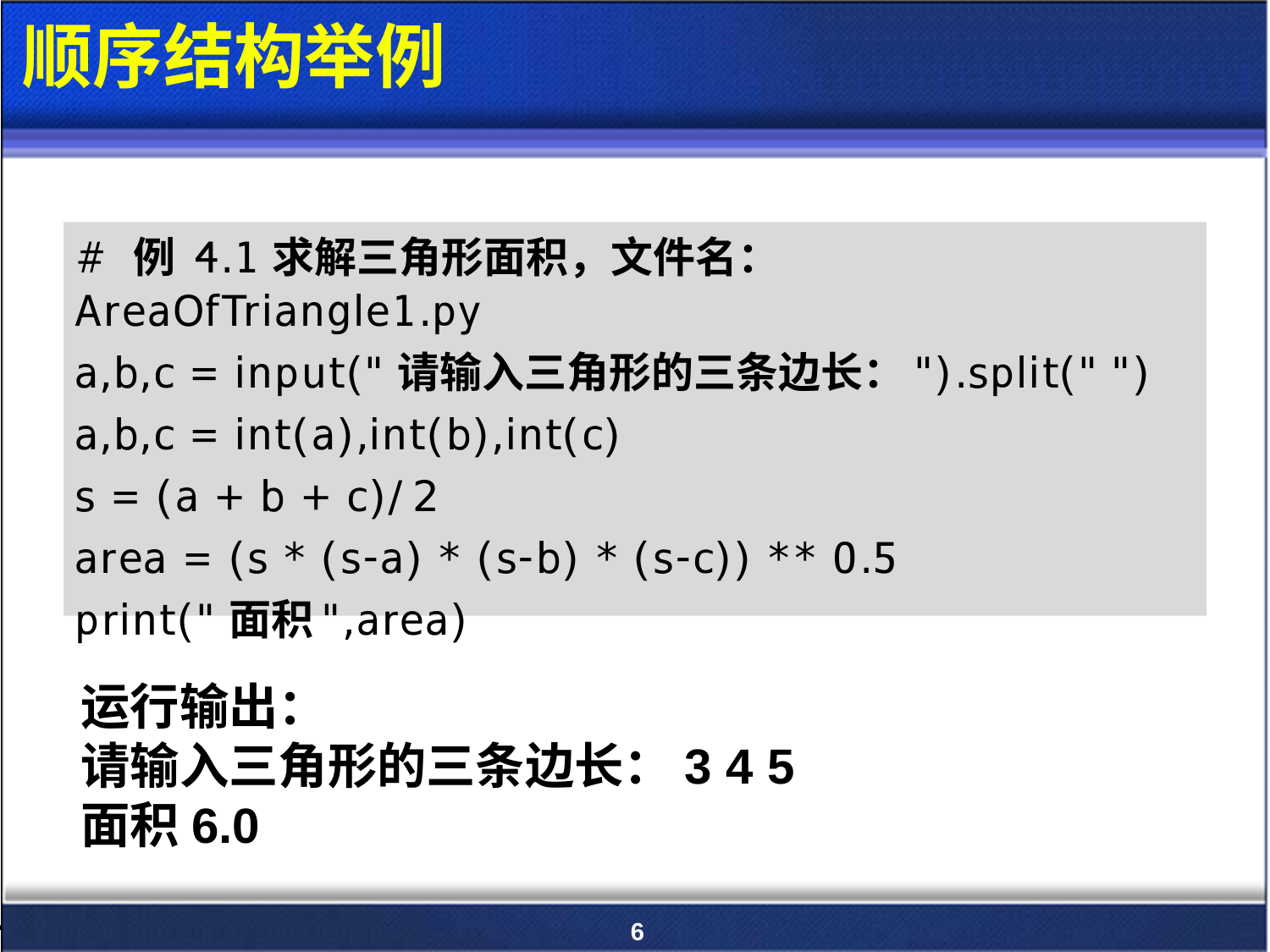

# 顺序结构举例
# 例 4.1求解三角形面积，文件名：AreaOfTriangle1.py
a,b,c = input("请输入三角形的三条边长：").split(" ")
a,b,c = int(a),int(b),int(c)
s = (a + b + c)/2
area = (s * (s-a) * (s-b) * (s-c)) ** 0.5
print("面积",area)
运行输出：
请输入三角形的三条边长：3 4 5
面积6.0
6